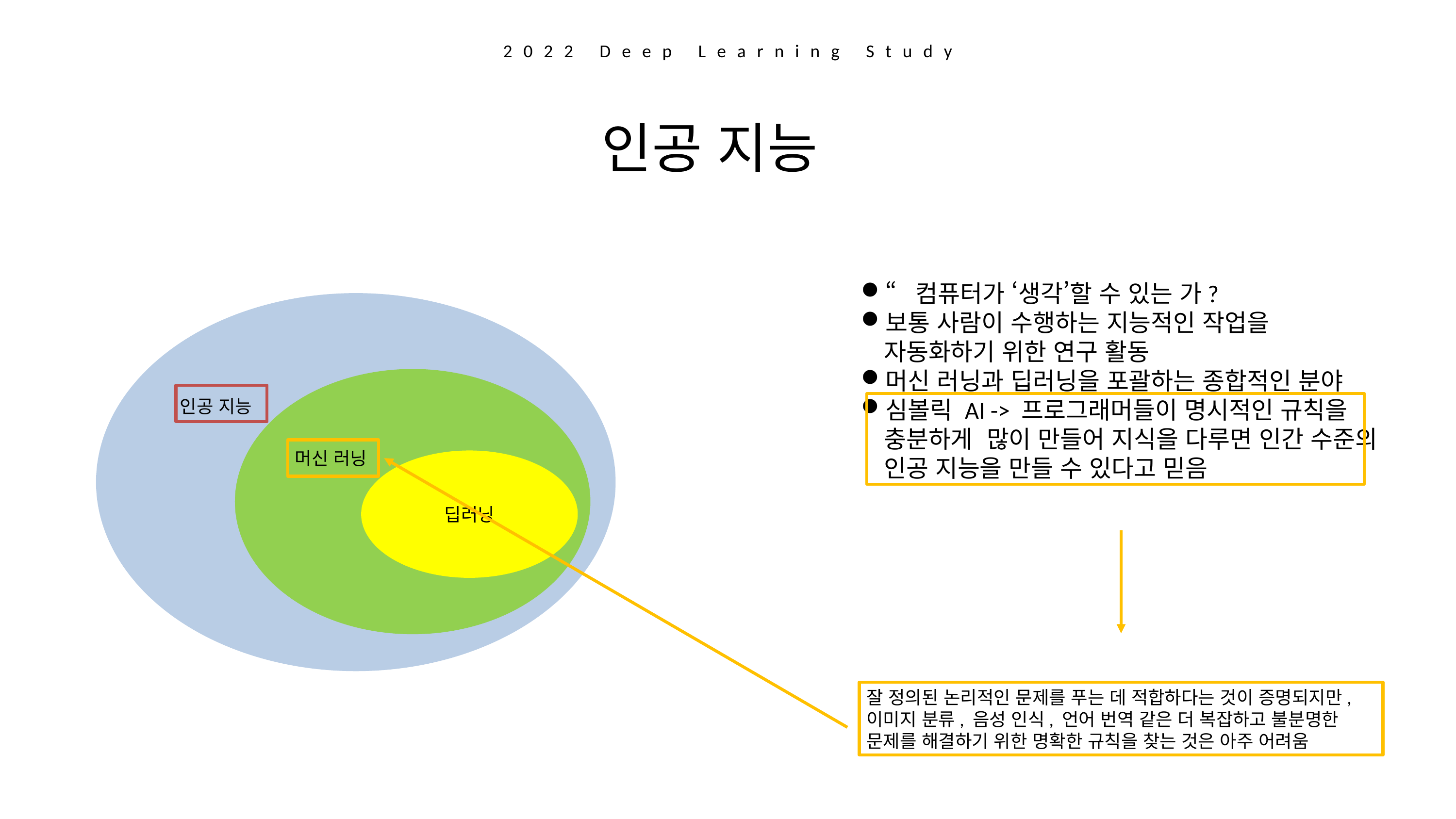

2022 Deep Learning Study
인공 지능
“컴퓨터가 ‘생각’할 수 있는 가?
보통 사람이 수행하는 지능적인 작업을 자동화하기 위한 연구 활동
머신 러닝과 딥러닝을 포괄하는 종합적인 분야
심볼릭 AI -> 프로그래머들이 명시적인 규칙을 충분하게  많이 만들어 지식을 다루면 인간 수준의 인공 지능을 만들 수 있다고 믿음

인공 지능

머신 러닝

딥러닝

잘 정의된 논리적인 문제를 푸는 데 적합하다는 것이 증명되지만, 이미지 분류, 음성 인식, 언어 번역 같은 더 복잡하고 불분명한 문제를 해결하기 위한 명확한 규칙을 찾는 것은 아주 어려움